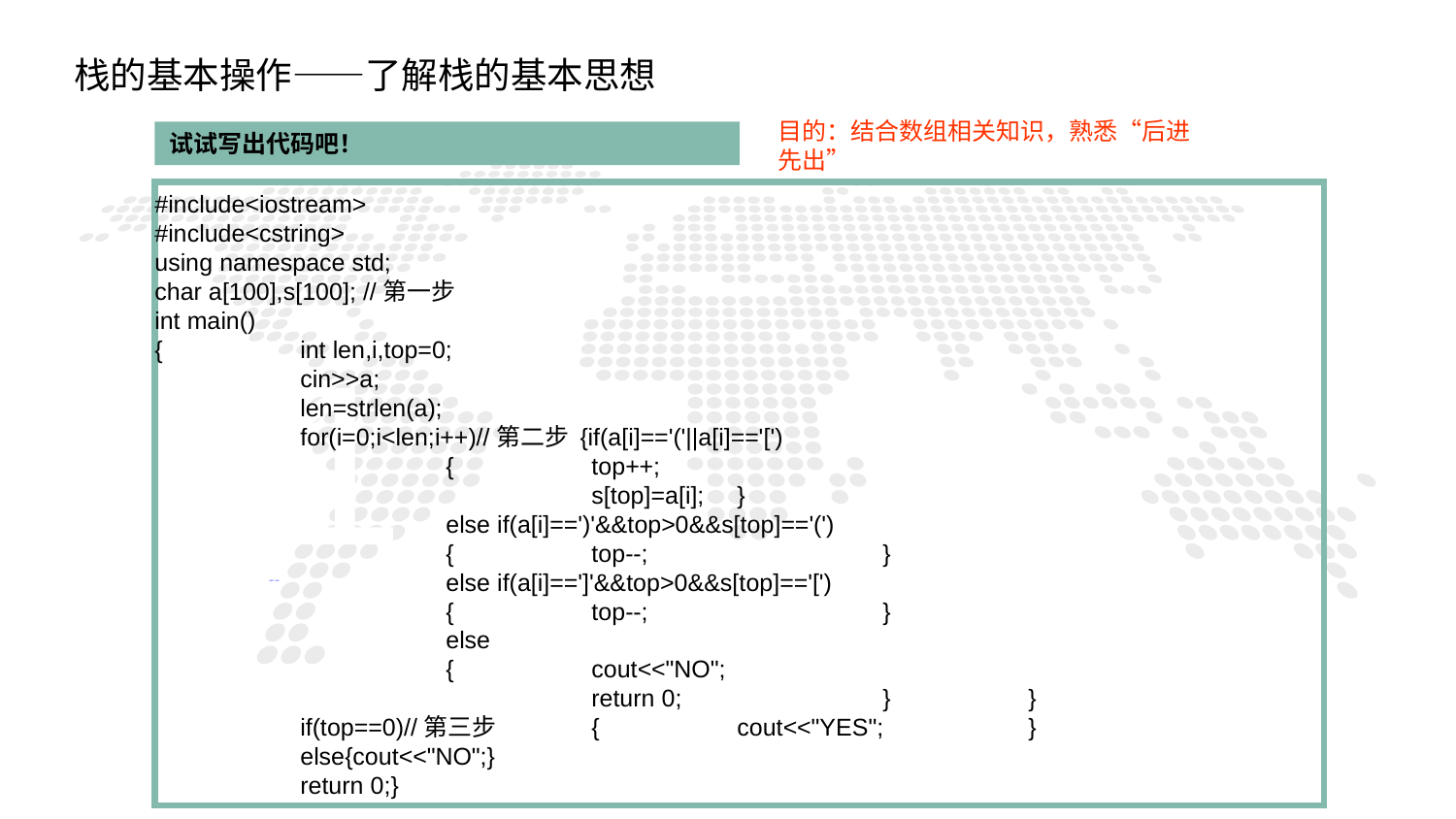

栈的基本操作——了解栈的基本思想
目的：结合数组相关知识，熟悉“后进先出”
试试写出代码吧！
#include<iostream>
#include<cstring>
using namespace std;
char a[100],s[100]; //第一步
int main()
{	int len,i,top=0;
	cin>>a;
	len=strlen(a);
	for(i=0;i<len;i++)//第二步 {if(a[i]=='('||a[i]=='[')
		{	top++;
			s[top]=a[i];	}
		else if(a[i]==')'&&top>0&&s[top]=='(')
		{	top--;		}
		else if(a[i]==']'&&top>0&&s[top]=='[')
		{	top--;		}
		else
		{	cout<<"NO";
			return 0;		}	}
	if(top==0)//第三步 	{	cout<<"YES";	}
	else{cout<<"NO";}
	return 0;}
1
PART  ONE